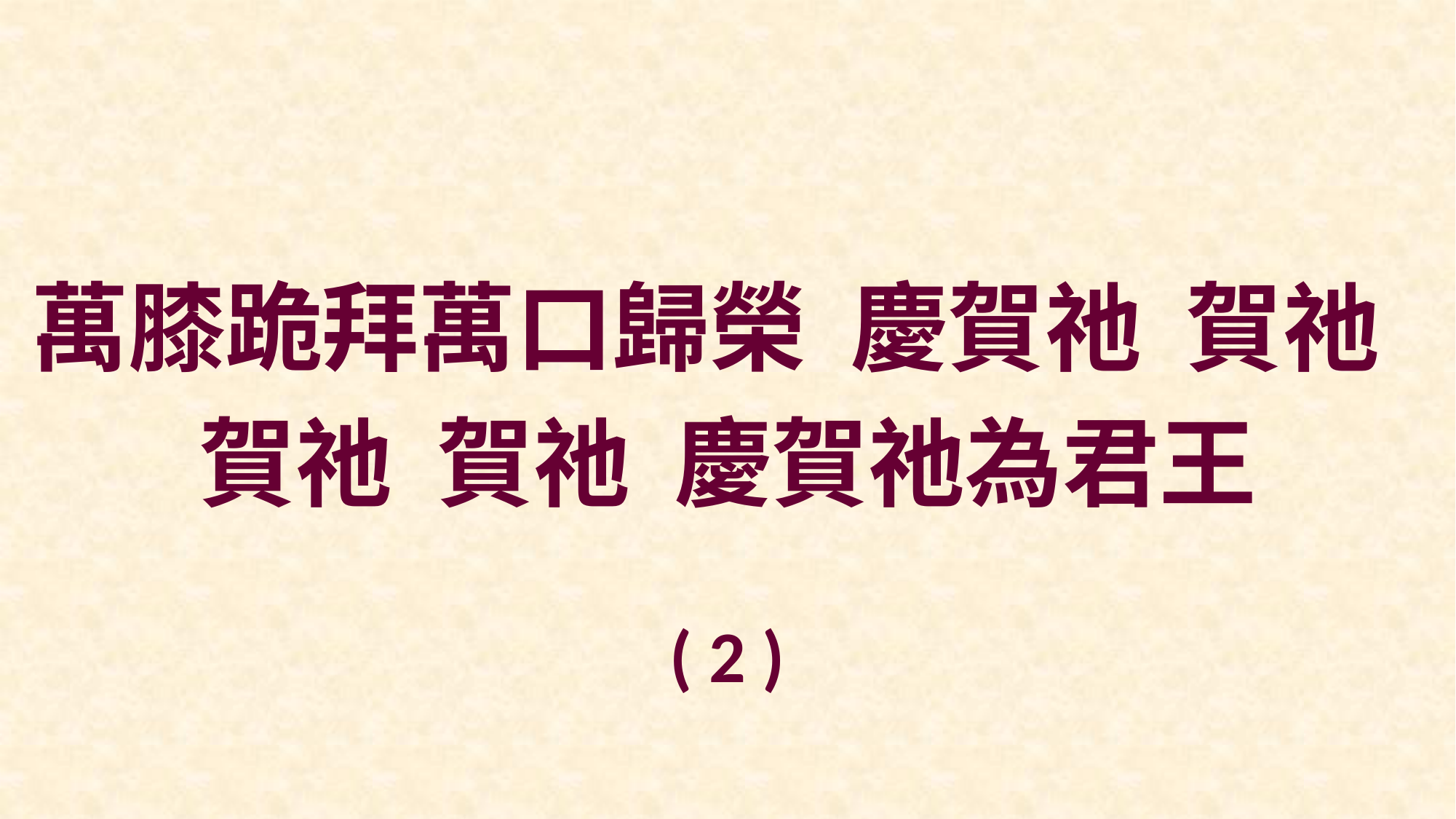

萬膝跪拜萬口歸榮  慶賀祂  賀祂
賀祂  賀祂  慶賀祂為君王
( 2 )